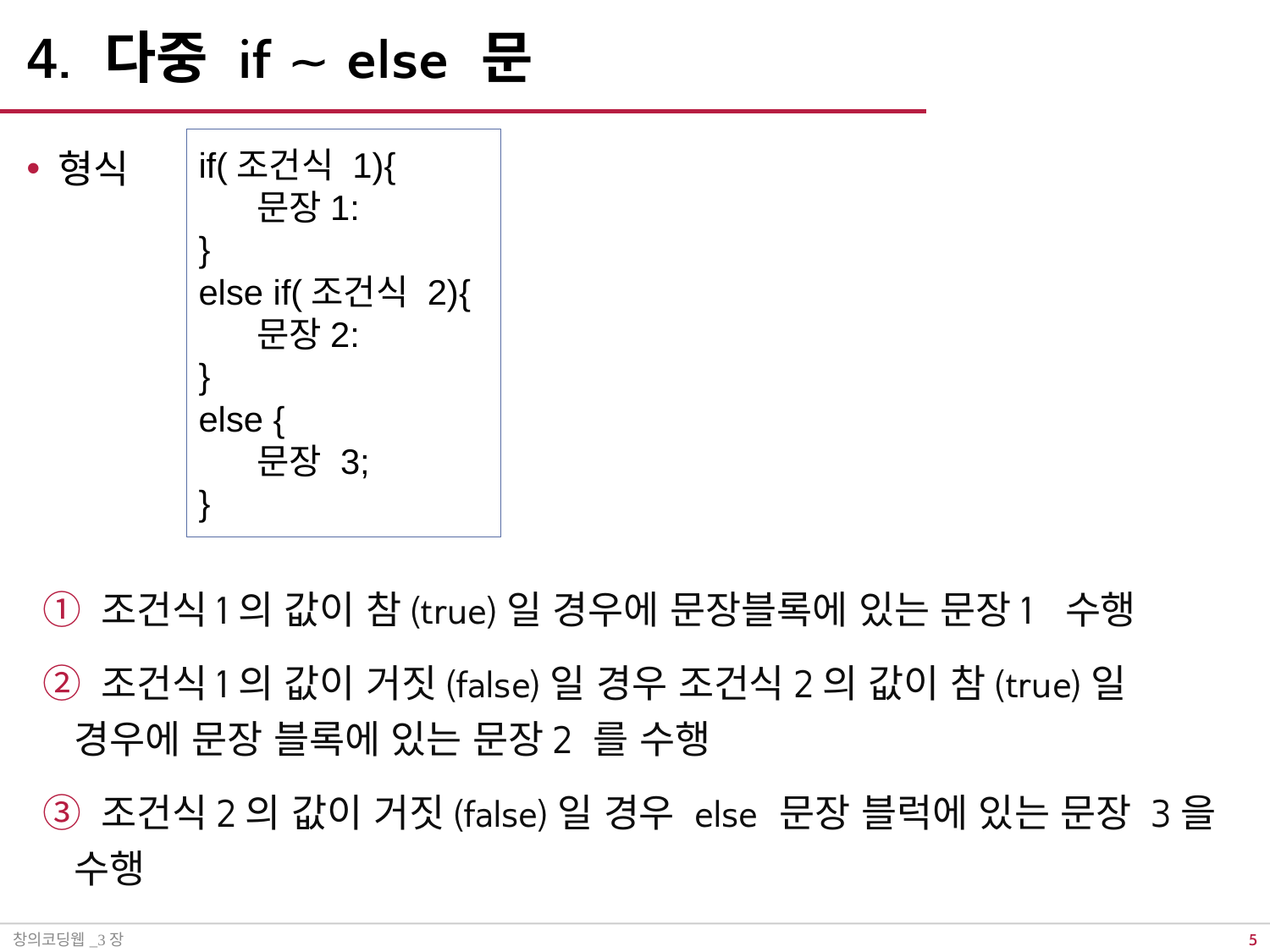

# 4. 다중 if ~ else 문
형식

 조건식1의 값이 참(true)일 경우에 문장블록에 있는 문장1  수행
 조건식1의 값이 거짓(false)일 경우 조건식2의 값이 참(true)일 경우에 문장 블록에 있는 문장2 를 수행
 조건식2의 값이 거짓(false)일 경우 else 문장 블럭에 있는 문장 3을 수행
if(조건식 1){
     문장1:
}
else if(조건식 2){
     문장2:
}
else {
     문장 3;
}
창의코딩웹_3장
5